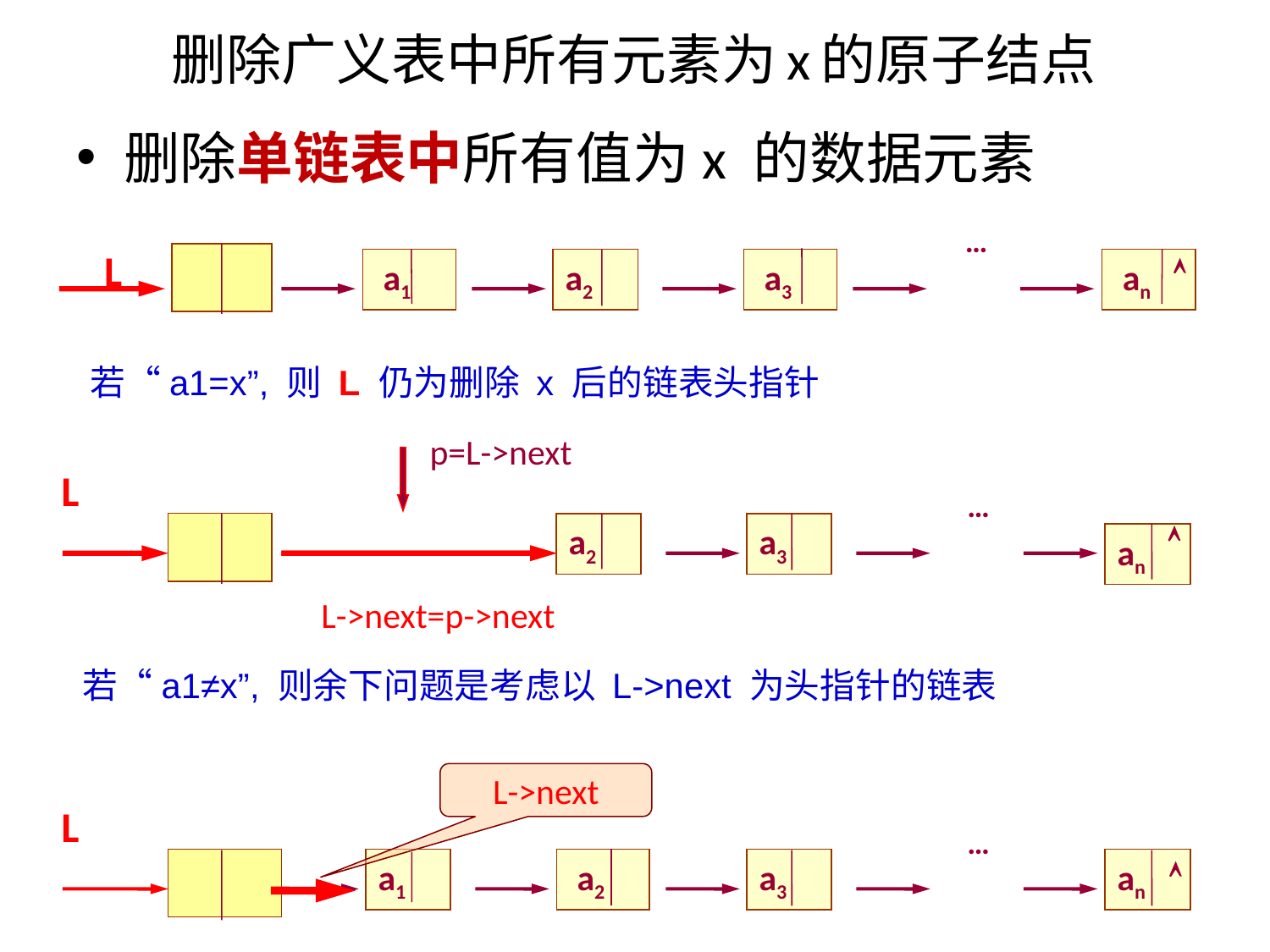

# 删除广义表中所有元素为x的原子结点
删除单链表中所有值为x 的数据元素

…
L

∧

 a1
a2
 a3
 an

若“a1=x”, 则 L 仍为删除 x 后的链表头指针
p=L->next

L
…

 a1
a2
a3

∧
an

L->next=p->next
若“a1≠x”, 则余下问题是考虑以 L->next 为头指针的链表
L->next
L
…
a1
 a2

a3
an

∧